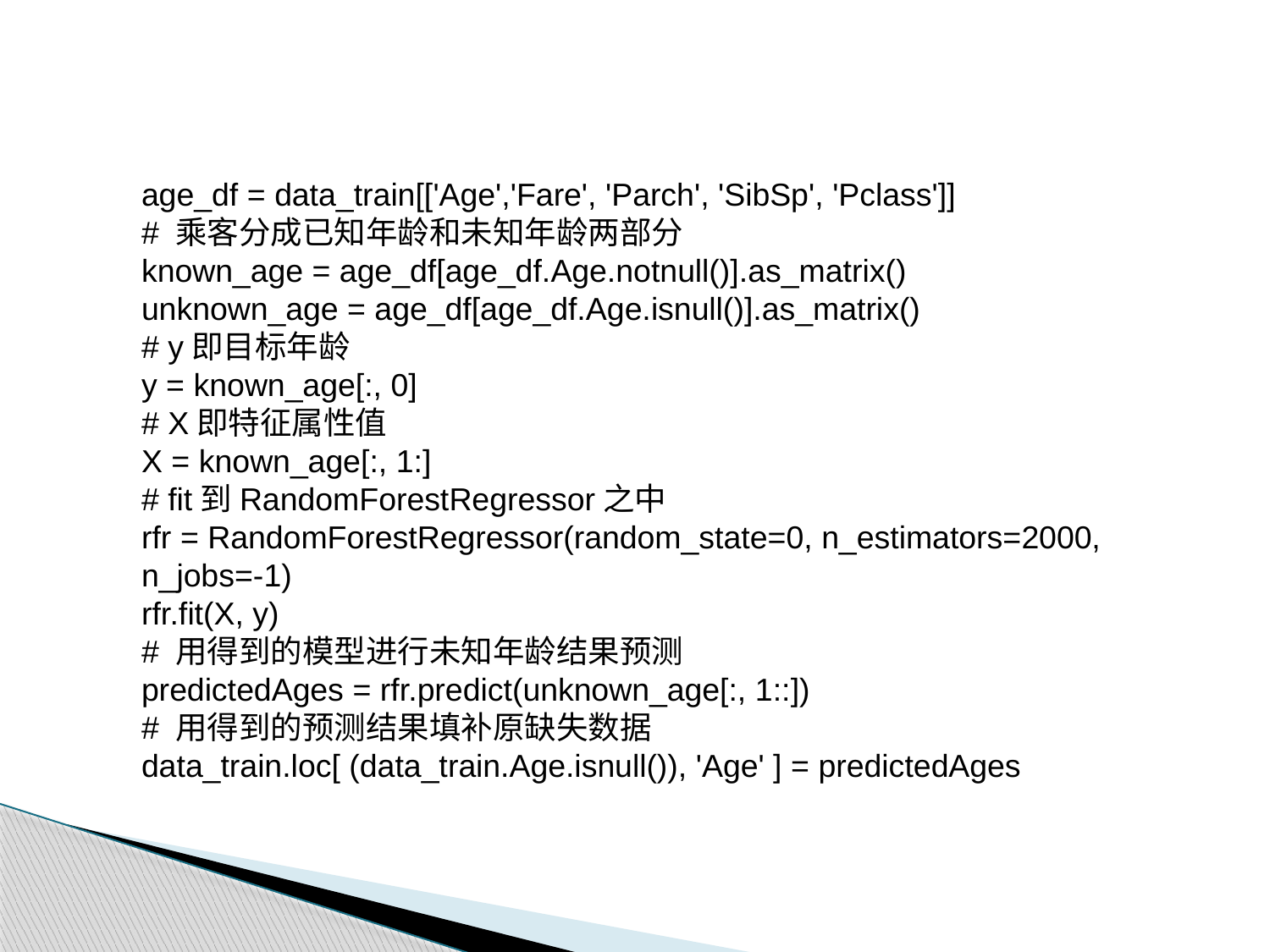

#
age_df = data_train[['Age','Fare', 'Parch', 'SibSp', 'Pclass']]
# 乘客分成已知年龄和未知年龄两部分
known_age = age_df[age_df.Age.notnull()].as_matrix()
unknown_age = age_df[age_df.Age.isnull()].as_matrix()
# y即目标年龄
y = known_age[:, 0]
# X即特征属性值
X = known_age[:, 1:]
# fit到RandomForestRegressor之中
rfr = RandomForestRegressor(random_state=0, n_estimators=2000, n_jobs=-1)
rfr.fit(X, y)
# 用得到的模型进行未知年龄结果预测
predictedAges = rfr.predict(unknown_age[:, 1::])
# 用得到的预测结果填补原缺失数据
data_train.loc[ (data_train.Age.isnull()), 'Age' ] = predictedAges